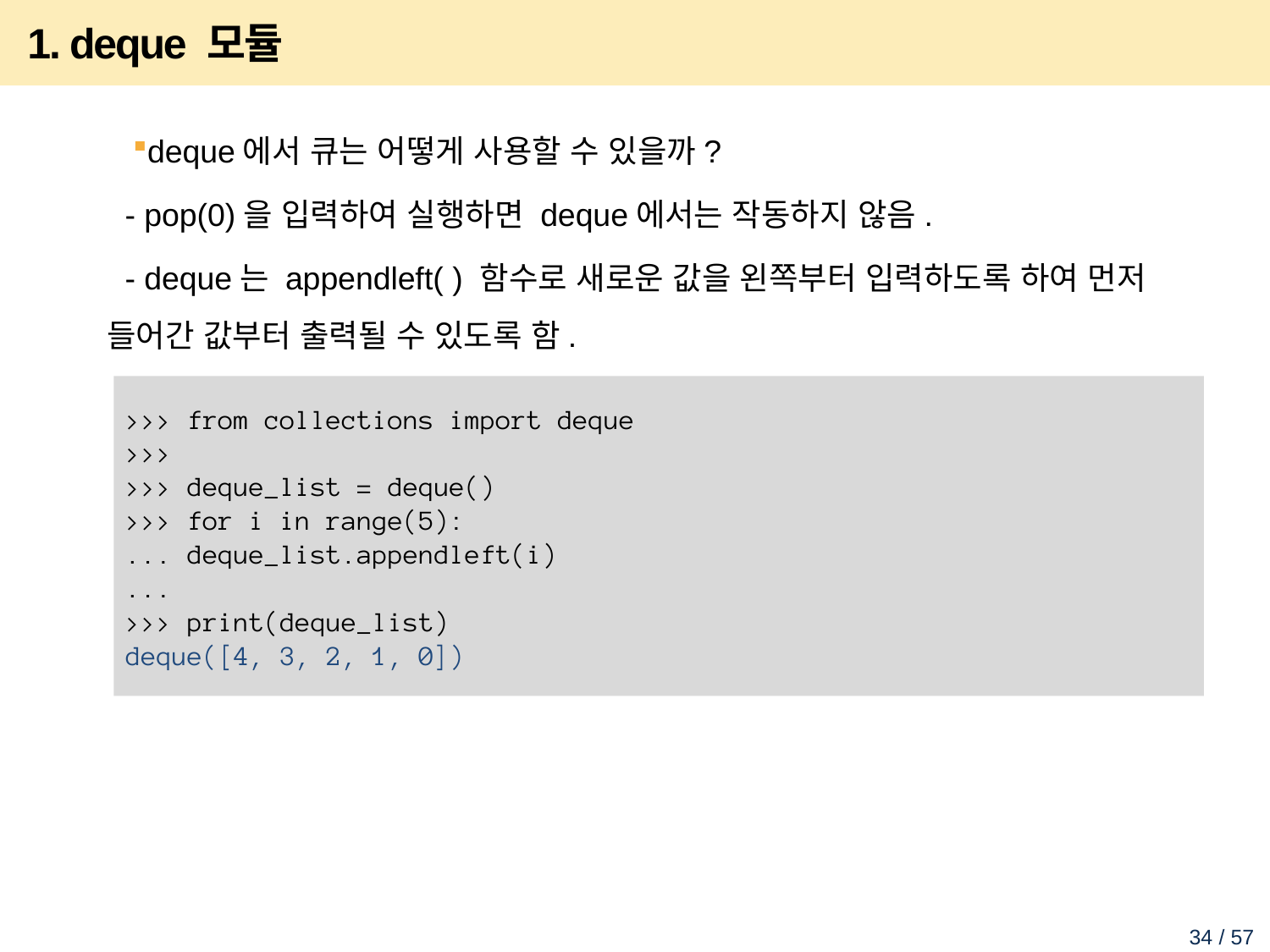

# 1. deque 모듈
deque에서 큐는 어떻게 사용할 수 있을까?
  - pop(0)을 입력하여 실행하면 deque에서는 작동하지 않음.
  - deque는 appendleft( ) 함수로 새로운 값을 왼쪽부터 입력하도록 하여 먼저 들어간 값부터 출력될 수 있도록 함.

>>> from collections import deque
>>>
>>> deque_list = deque()
>>> for i in range(5):
... deque_list.appendleft(i)
...
>>> print(deque_list)
deque([4, 3, 2, 1, 0])